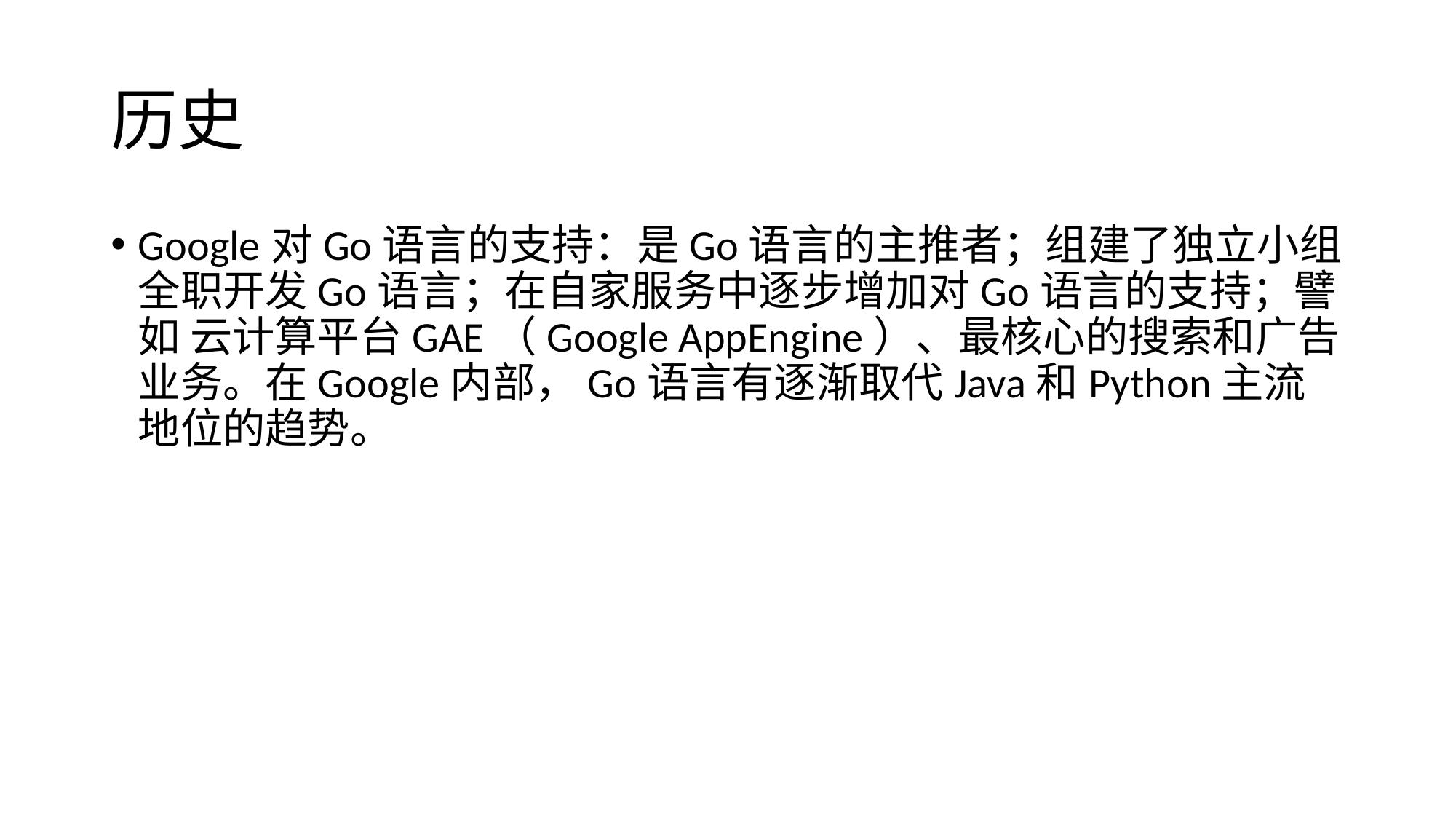

# 历史
Google对Go语言的支持：是Go语言的主推者；组建了独立小组全职开发Go语言；在自家服务中逐步增加对Go语言的支持；譬如 云计算平台GAE（Google AppEngine）、最核心的搜索和广告业务。在Google内部，Go语言有逐渐取代Java和Python主流地位的趋势。